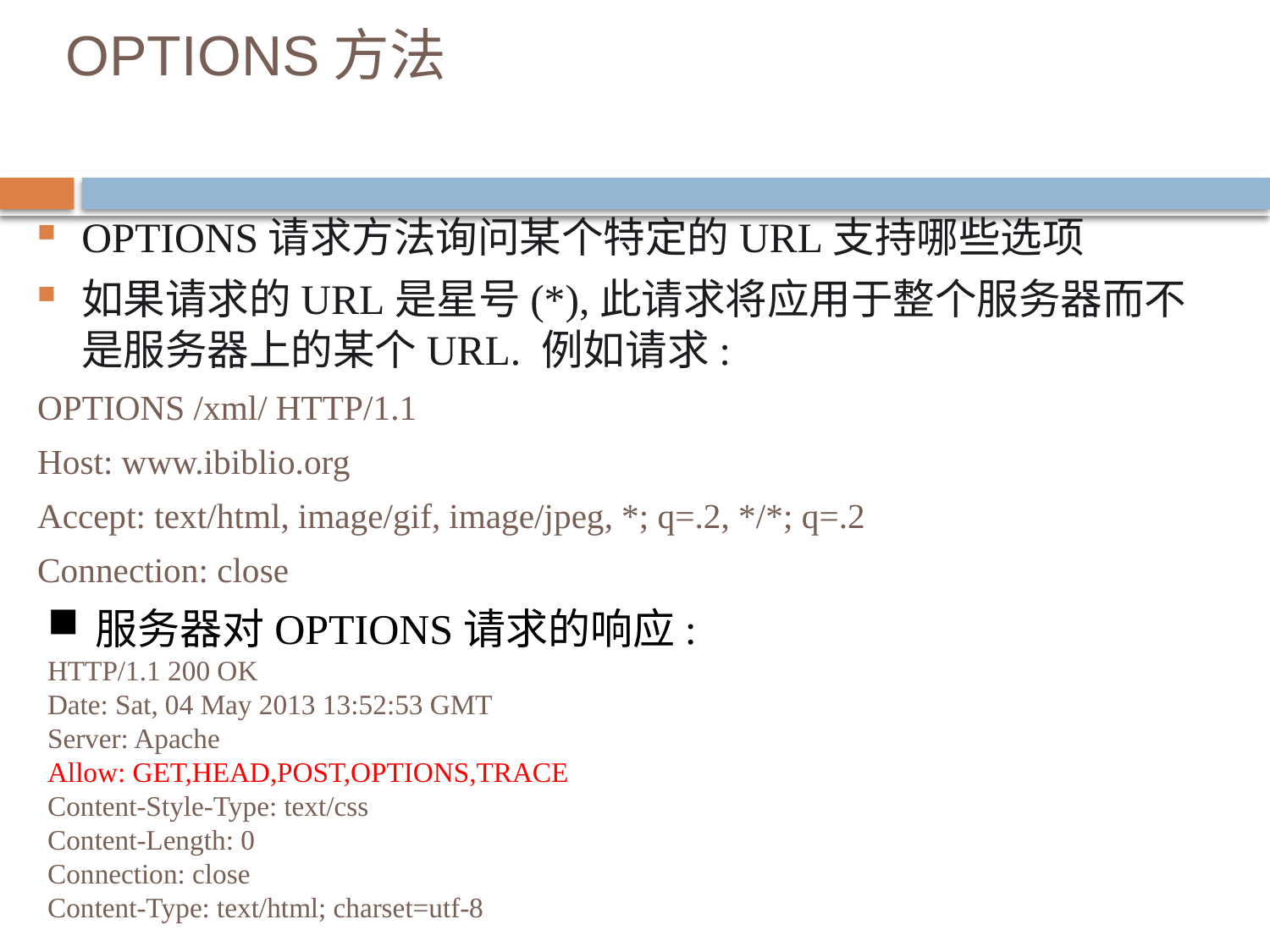

# OPTIONS方法
OPTIONS请求方法询问某个特定的URL支持哪些选项
如果请求的URL是星号(*),此请求将应用于整个服务器而不是服务器上的某个URL. 例如请求:
OPTIONS /xml/ HTTP/1.1
Host: www.ibiblio.org
Accept: text/html, image/gif, image/jpeg, *; q=.2, */*; q=.2
Connection: close

服务器对OPTIONS请求的响应:
HTTP/1.1 200 OK
Date: Sat, 04 May 2013 13:52:53 GMT
Server: Apache
Allow: GET,HEAD,POST,OPTIONS,TRACE
Content-Style-Type: text/css
Content-Length: 0
Connection: close
Content-Type: text/html; charset=utf-8